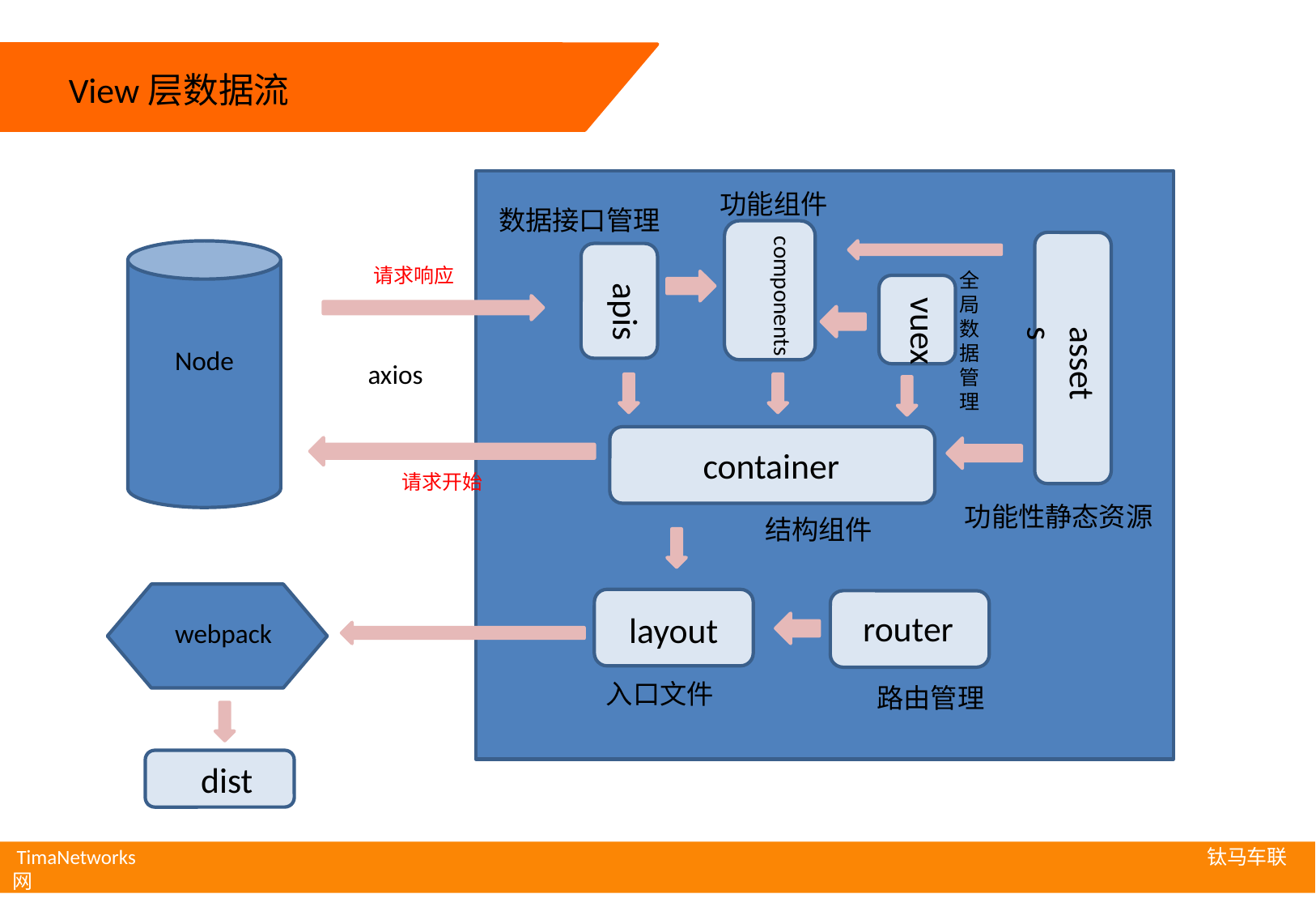

View层数据流

功能组件
数据接口管理

components

请求响应
全局数据管理
apis

vuex

assets
Node
axios

container

请求开始
功能性静态资源
结构组件

router
layout
webpack

入口文件
路由管理

dist
 TimaNetworks                                                                                                                                                                                                                                     钛马车联网